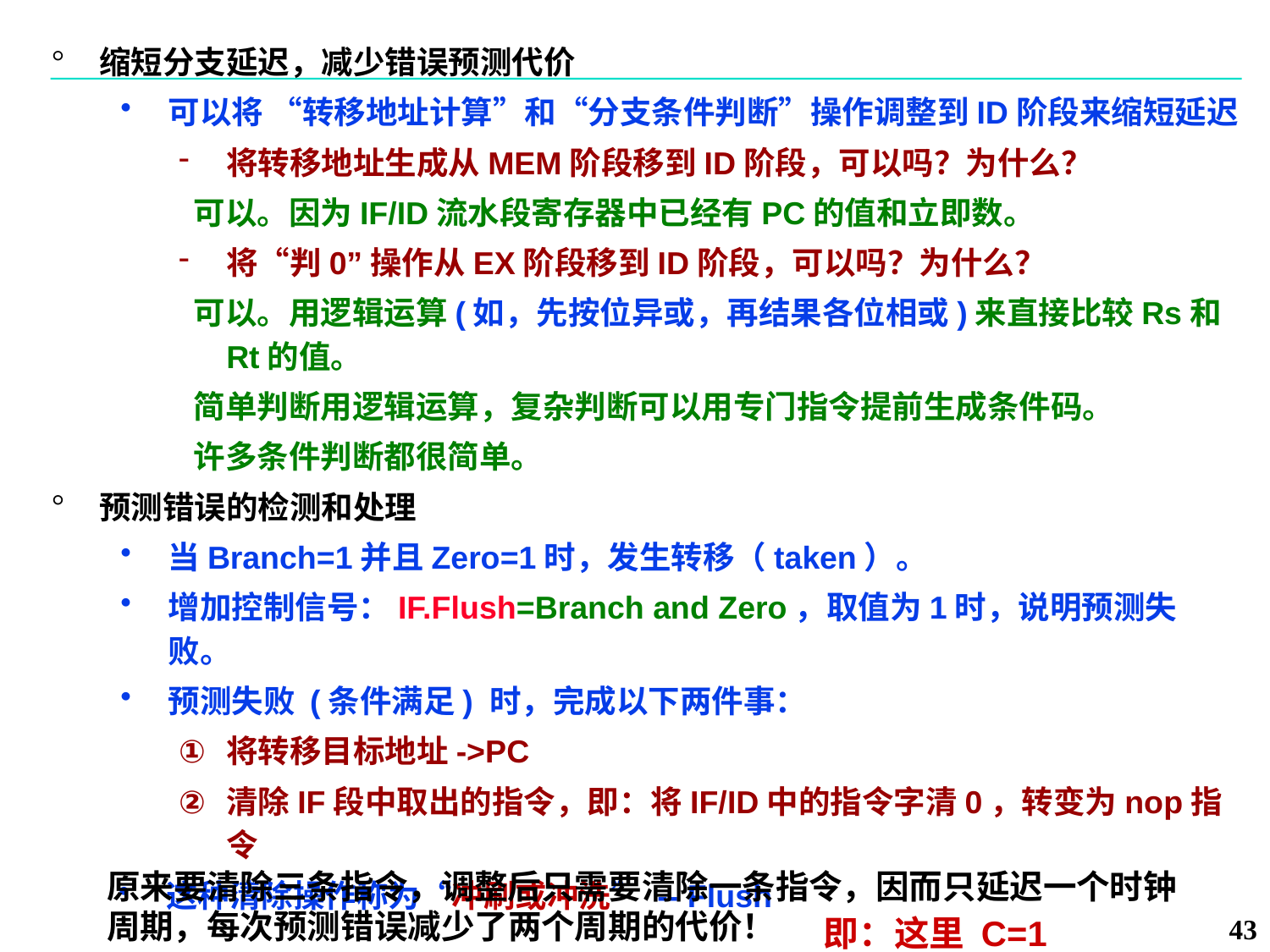

缩短分支延迟，减少错误预测代价
可以将 “转移地址计算”和“分支条件判断”操作调整到ID阶段来缩短延迟
将转移地址生成从MEM阶段移到ID阶段，可以吗？为什么？
 可以。因为IF/ID流水段寄存器中已经有PC的值和立即数。
将“判0”操作从EX阶段移到ID阶段，可以吗？为什么？
 可以。用逻辑运算(如，先按位异或，再结果各位相或)来直接比较Rs和Rt的值。
 简单判断用逻辑运算，复杂判断可以用专门指令提前生成条件码。
 许多条件判断都很简单。
预测错误的检测和处理
当Branch=1并且Zero=1时，发生转移（taken）。
增加控制信号：IF.Flush=Branch and Zero，取值为1时，说明预测失败。
预测失败 (条件满足) 时，完成以下两件事：
将转移目标地址->PC
清除IF段中取出的指令，即：将IF/ID中的指令字清0，转变为nop指令
这种清除操作称为“冲刷或冲洗” -- Flush
原来要清除三条指令，调整后只需要清除一条指令，因而只延迟一个时钟周期，每次预测错误减少了两个周期的代价！
即：这里 C=1